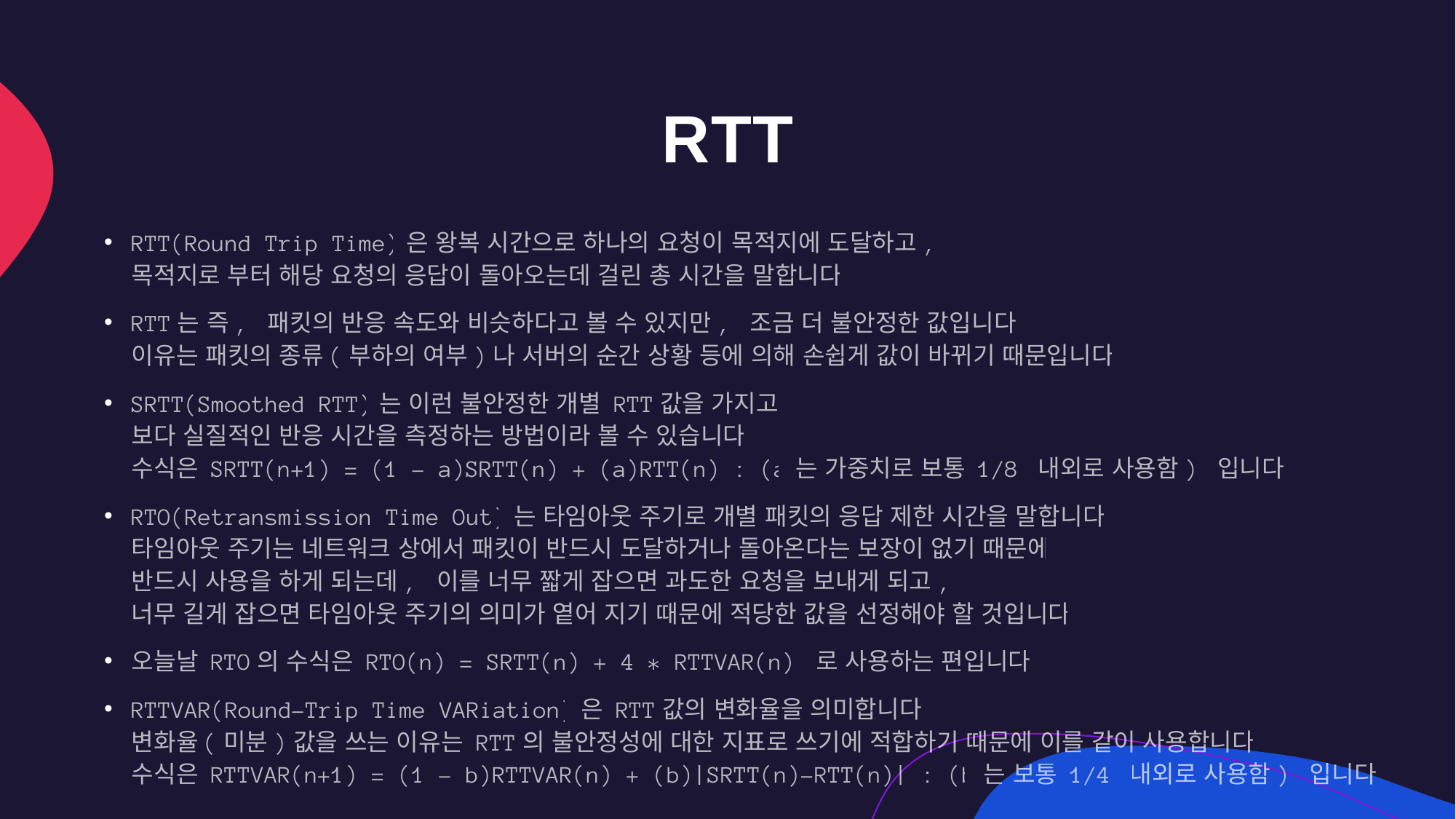

# RTT
RTT(Round Trip Time)은 왕복 시간으로 하나의 요청이 목적지에 도달하고,
목적지로 부터 해당 요청의 응답이 돌아오는데 걸린 총 시간을 말합니다
RTT는 즉, 패킷의 반응 속도와 비슷하다고 볼 수 있지만, 조금 더 불안정한 값입니다
이유는 패킷의 종류(부하의 여부)나 서버의 순간 상황 등에 의해 손쉽게 값이 바뀌기 때문입니다
SRTT(Smoothed RTT)는 이런 불안정한 개별 RTT값을 가지고
보다 실질적인 반응 시간을 측정하는 방법이라 볼 수 있습니다
수식은 SRTT(n+1) = (1 – a)SRTT(n) + (a)RTT(n) : (a는 가중치로 보통 1/8 내외로 사용함) 입니다
RTO(Retransmission Time Out)는 타임아웃 주기로 개별 패킷의 응답 제한 시간을 말합니다
타임아웃 주기는 네트워크 상에서 패킷이 반드시 도달하거나 돌아온다는 보장이 없기 때문에
반드시 사용을 하게 되는데, 이를 너무 짧게 잡으면 과도한 요청을 보내게 되고,
너무 길게 잡으면 타임아웃 주기의 의미가 옅어 지기 때문에 적당한 값을 선정해야 할 것입니다
오늘날 RTO의 수식은 RTO(n) = SRTT(n) + 4 * RTTVAR(n) 로 사용하는 편입니다
RTTVAR(Round-Trip Time VARiation)은 RTT값의 변화율을 의미합니다
변화율(미분)값을 쓰는 이유는 RTT의 불안정성에 대한 지표로 쓰기에 적합하기 때문에 이를 같이 사용합니다
수식은 RTTVAR(n+1) = (1 – b)RTTVAR(n) + (b)|SRTT(n)-RTT(n)| : (b는 보통 1/4 내외로 사용함) 입니다